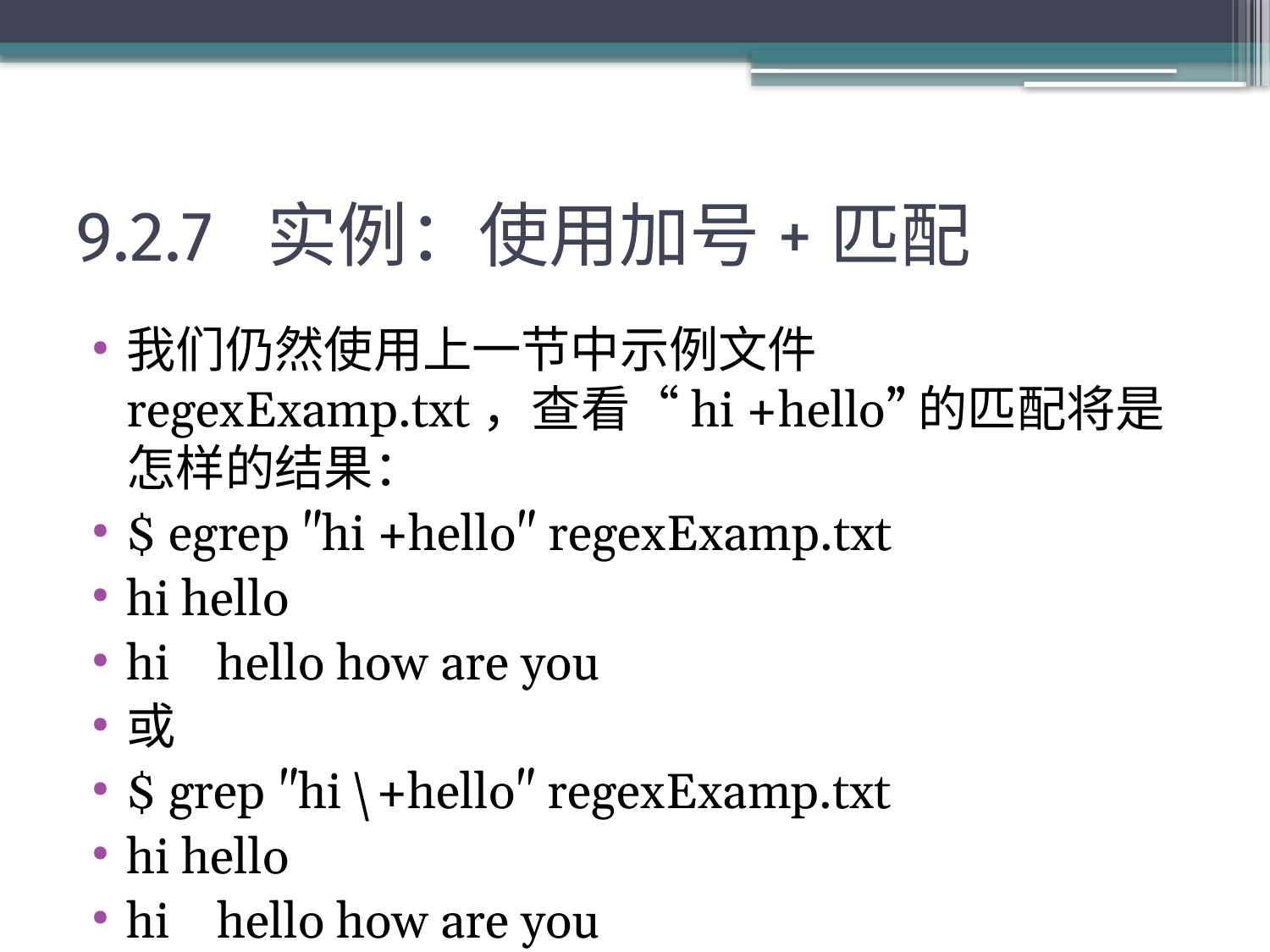

# 9.2.7  实例：使用加号+匹配
我们仍然使用上一节中示例文件regexExamp.txt，查看“hi +hello”的匹配将是怎样的结果：
$ egrep "hi +hello" regexExamp.txt
hi hello
hi    hello how are you
或
$ grep "hi \+hello" regexExamp.txt
hi hello
hi    hello how are you